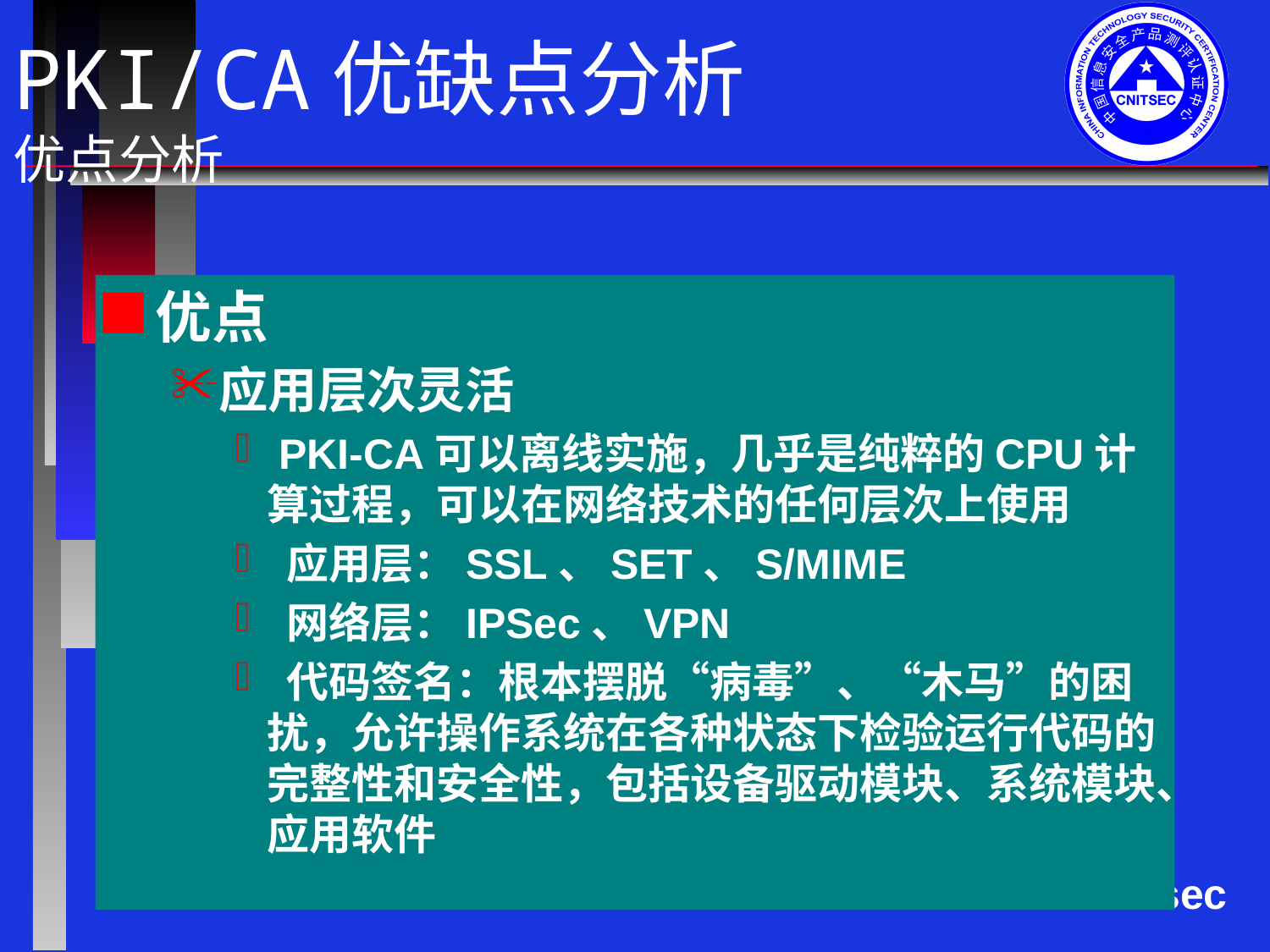

# PKI/CA优缺点分析 优点分析
优点
应用层次灵活
 PKI-CA可以离线实施，几乎是纯粹的CPU计算过程，可以在网络技术的任何层次上使用
 应用层：SSL、SET、S/MIME
 网络层：IPSec、VPN
 代码签名：根本摆脱“病毒”、“木马”的困扰，允许操作系统在各种状态下检验运行代码的完整性和安全性，包括设备驱动模块、系统模块、应用软件